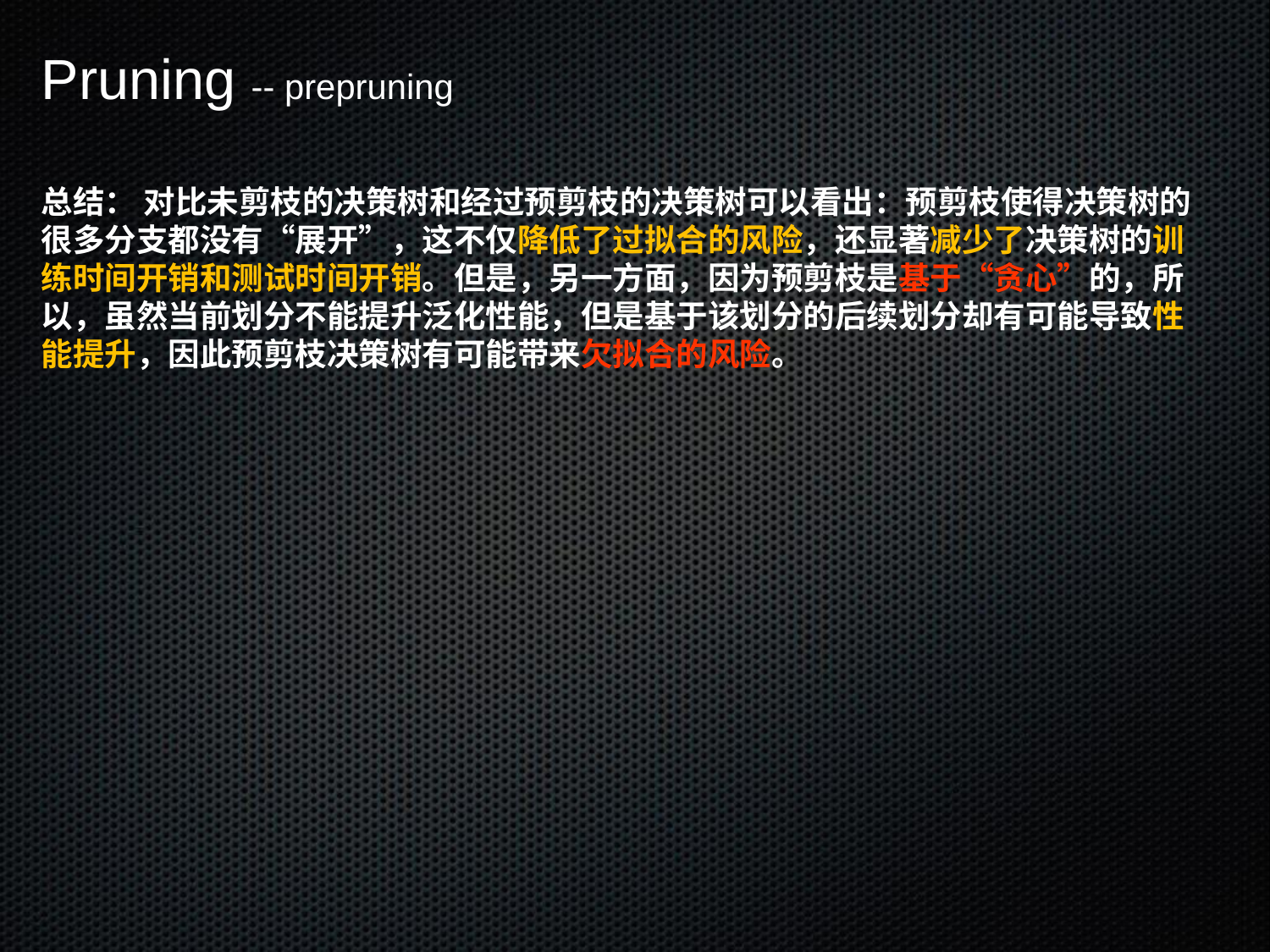

Pruning -- prepruning
总结： 对比未剪枝的决策树和经过预剪枝的决策树可以看出：预剪枝使得决策树的很多分支都没有“展开”，这不仅降低了过拟合的风险，还显著减少了决策树的训练时间开销和测试时间开销。但是，另一方面，因为预剪枝是基于“贪心”的，所以，虽然当前划分不能提升泛化性能，但是基于该划分的后续划分却有可能导致性能提升，因此预剪枝决策树有可能带来欠拟合的风险。